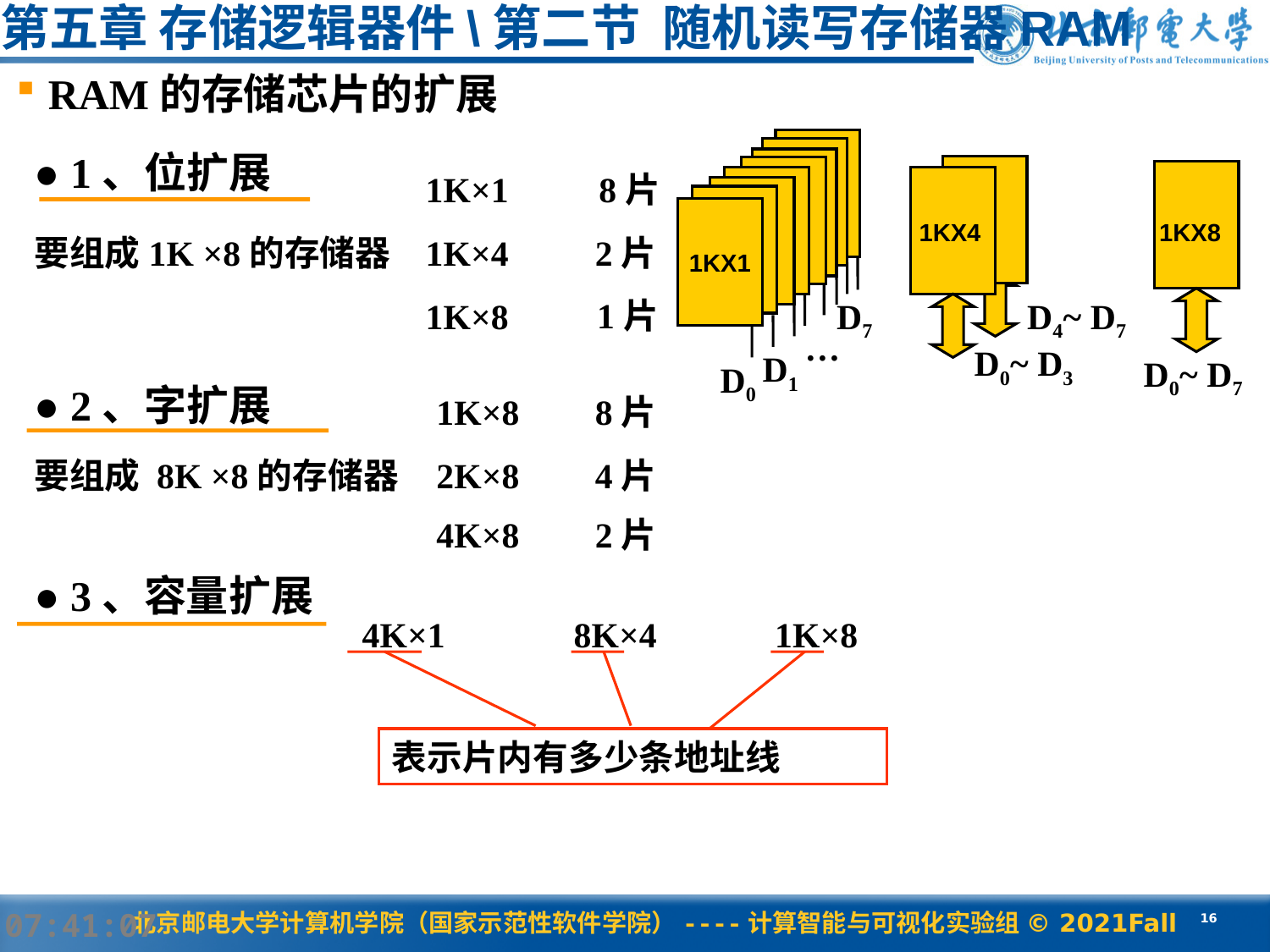

# 第五章 存储逻辑器件\第二节  随机读写存储器RAM
RAM的存储芯片的扩展

D7

…
D1
D0
1KX1
● 1、位扩展

D4~ D7
D0~ D3
1KX4
8片
1K×1

D0~ D7
1KX8
要组成1K ×8的存储器
1K×4
2片
1片
1K×8
● 2、字扩展

1K×8
8片
要组成 8K ×8的存储器
2K×8
4片
2片
4K×8
● 3、容量扩展

4K×1
8K×4
1K×8

表示片内有多少条地址线